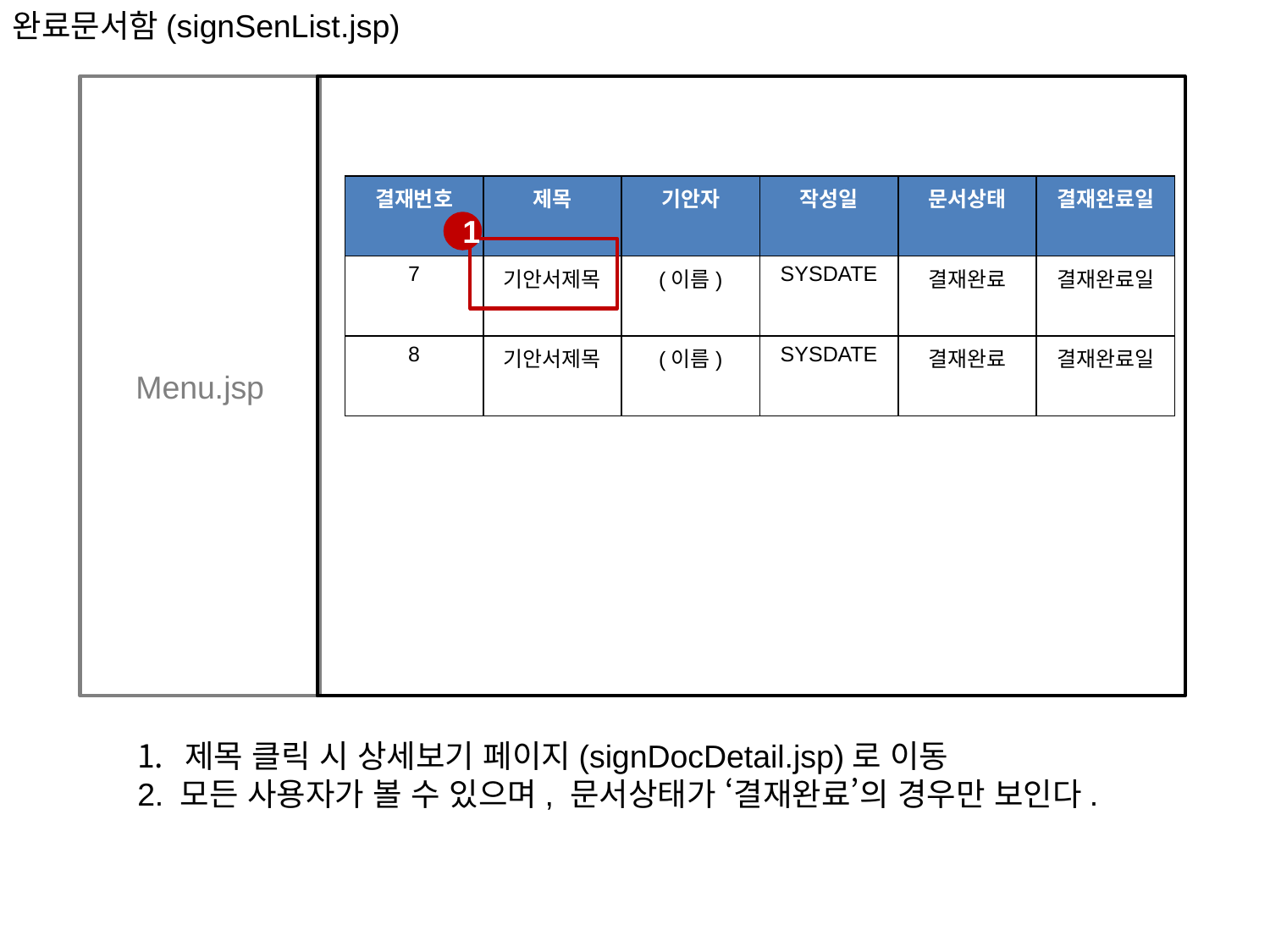

완료문서함(signSenList.jsp)
Menu.jsp

| 결재번호 | 제목 | 기안자 | 작성일 | 문서상태 | 결재완료일 |
| --- | --- | --- | --- | --- | --- |
| 7 | 기안서제목 | (이름) | SYSDATE | 결재완료 | 결재완료일 |
| 8 | 기안서제목 | (이름) | SYSDATE | 결재완료 | 결재완료일 |
1

제목 클릭 시 상세보기 페이지(signDocDetail.jsp)로 이동
2. 모든 사용자가 볼 수 있으며, 문서상태가 ‘결재완료’의 경우만 보인다.